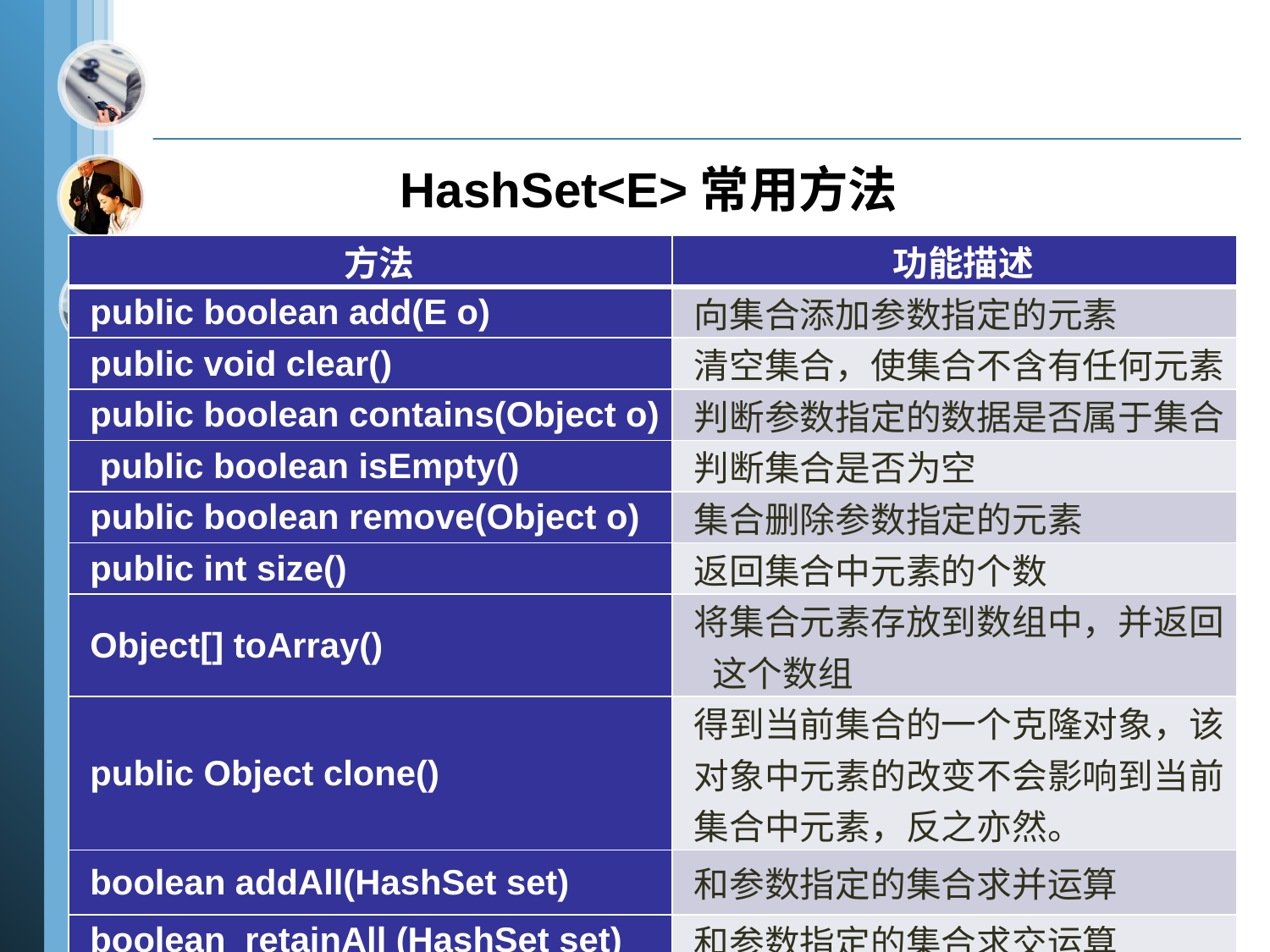

HashSet<E>常用方法
| 方法 | 功能描述 |
| --- | --- |
| public boolean add(E o) | 向集合添加参数指定的元素 |
| public void clear() | 清空集合，使集合不含有任何元素 |
| public boolean contains(Object o) | 判断参数指定的数据是否属于集合 |
| public boolean isEmpty() | 判断集合是否为空 |
| public boolean remove(Object o) | 集合删除参数指定的元素 |
| public int size() | 返回集合中元素的个数 |
| Object[] toArray() | 将集合元素存放到数组中，并返回 这个数组 |
| public Object clone() | 得到当前集合的一个克隆对象，该 对象中元素的改变不会影响到当前 集合中元素，反之亦然。 |
| boolean addAll(HashSet set) | 和参数指定的集合求并运算 |
| boolean retainAll (HashSet set) | 和参数指定的集合求交运算 |
| boolean removeAll (HashSet set) | 和参数指定的集合求差运算 |